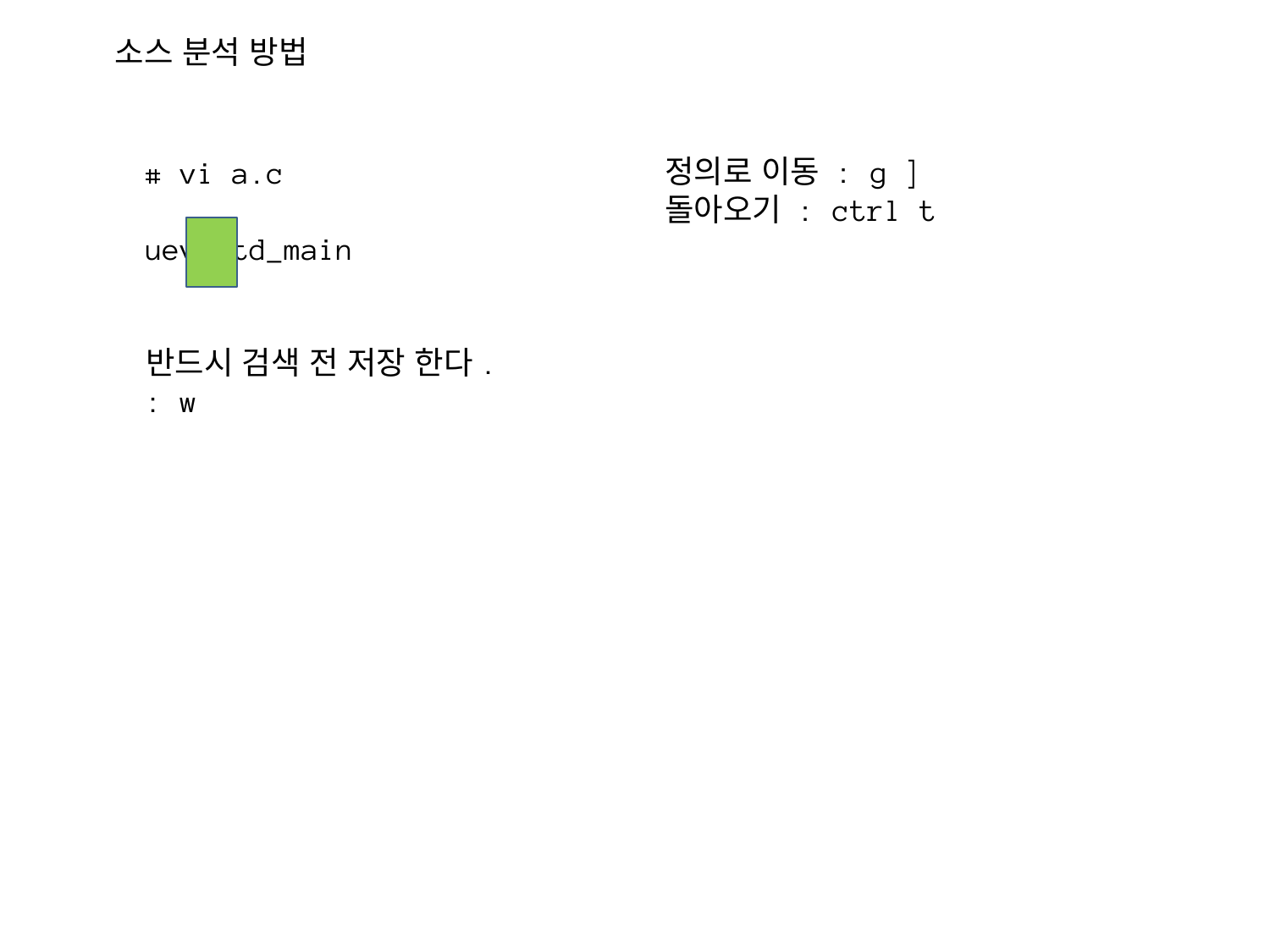

소스 분석 방법
정의로 이동 : g ]
돌아오기 : ctrl t
# vi a.c

ueventd_main

반드시 검색 전 저장 한다.
: w